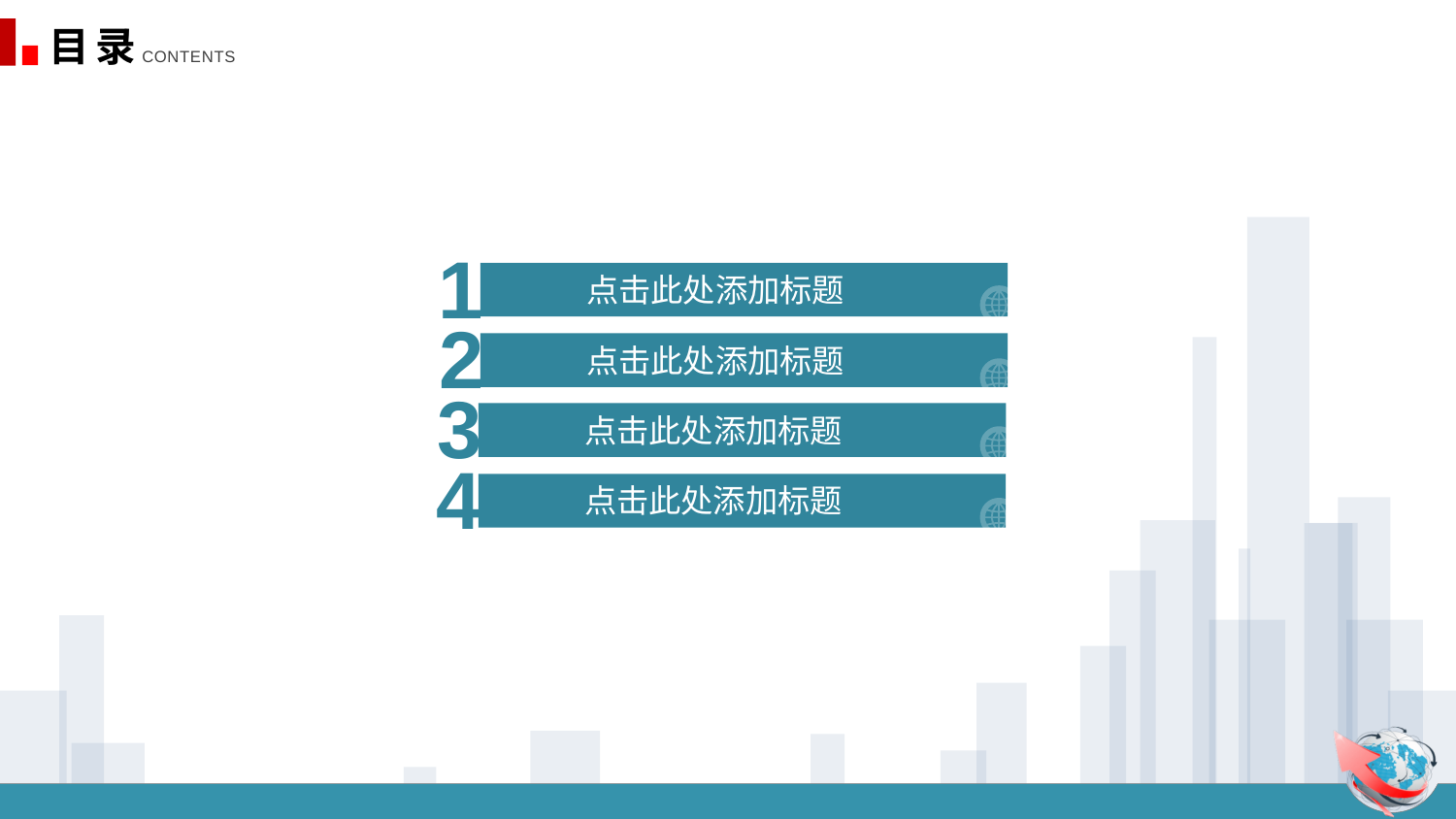

目录
CONTENTS
1

点击此处添加标题

2

点击此处添加标题

3

点击此处添加标题

4

点击此处添加标题